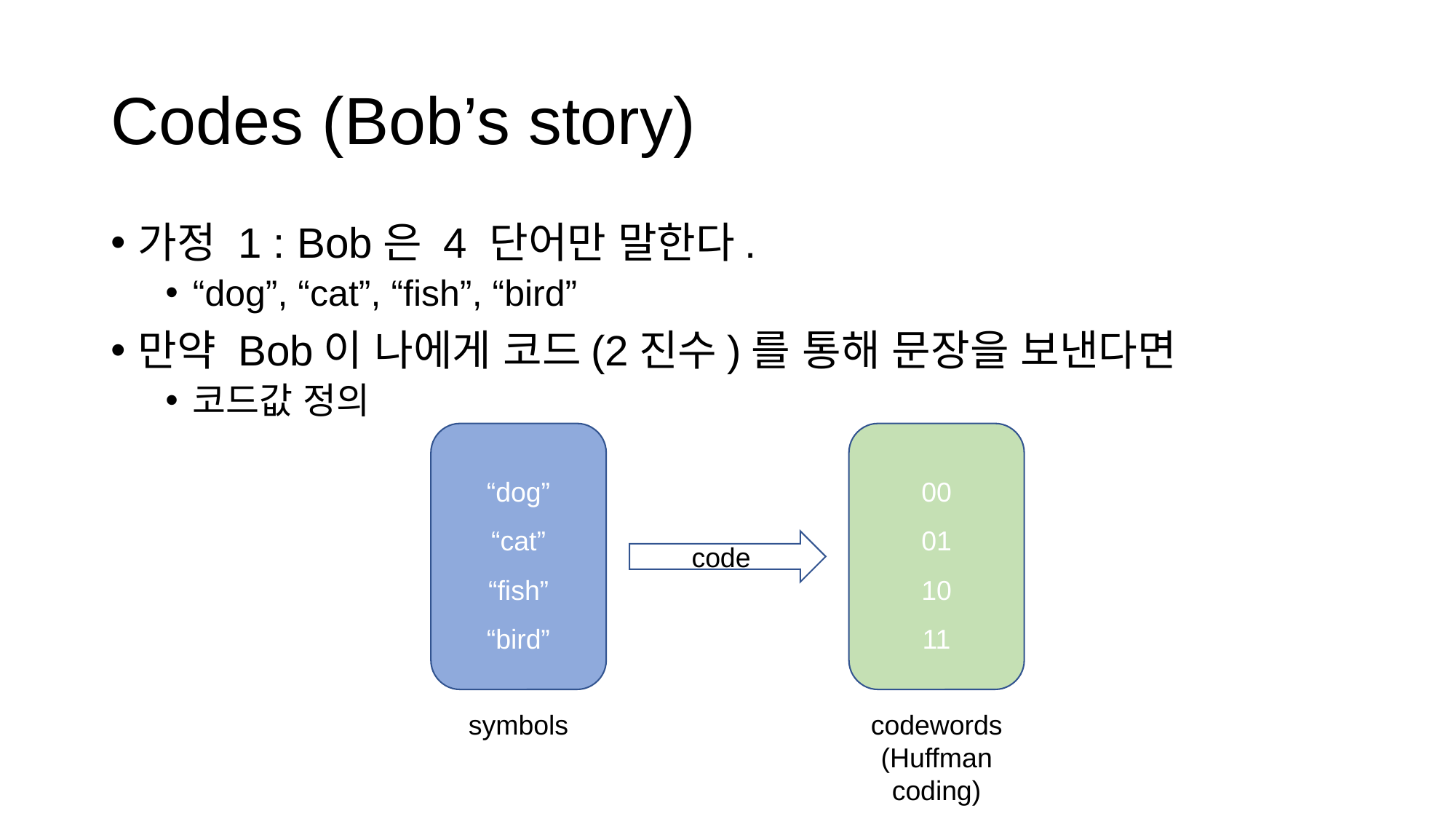

# Codes (Bob’s story)
가정 1 : Bob은 4 단어만 말한다.
“dog”, “cat”, “fish”, “bird”
만약 Bob이 나에게 코드(2진수)를 통해 문장을 보낸다면
코드값 정의

“dog”
“cat”
“fish”
“bird”
00
01
10
11
code
symbols
codewords
(Huffman coding)